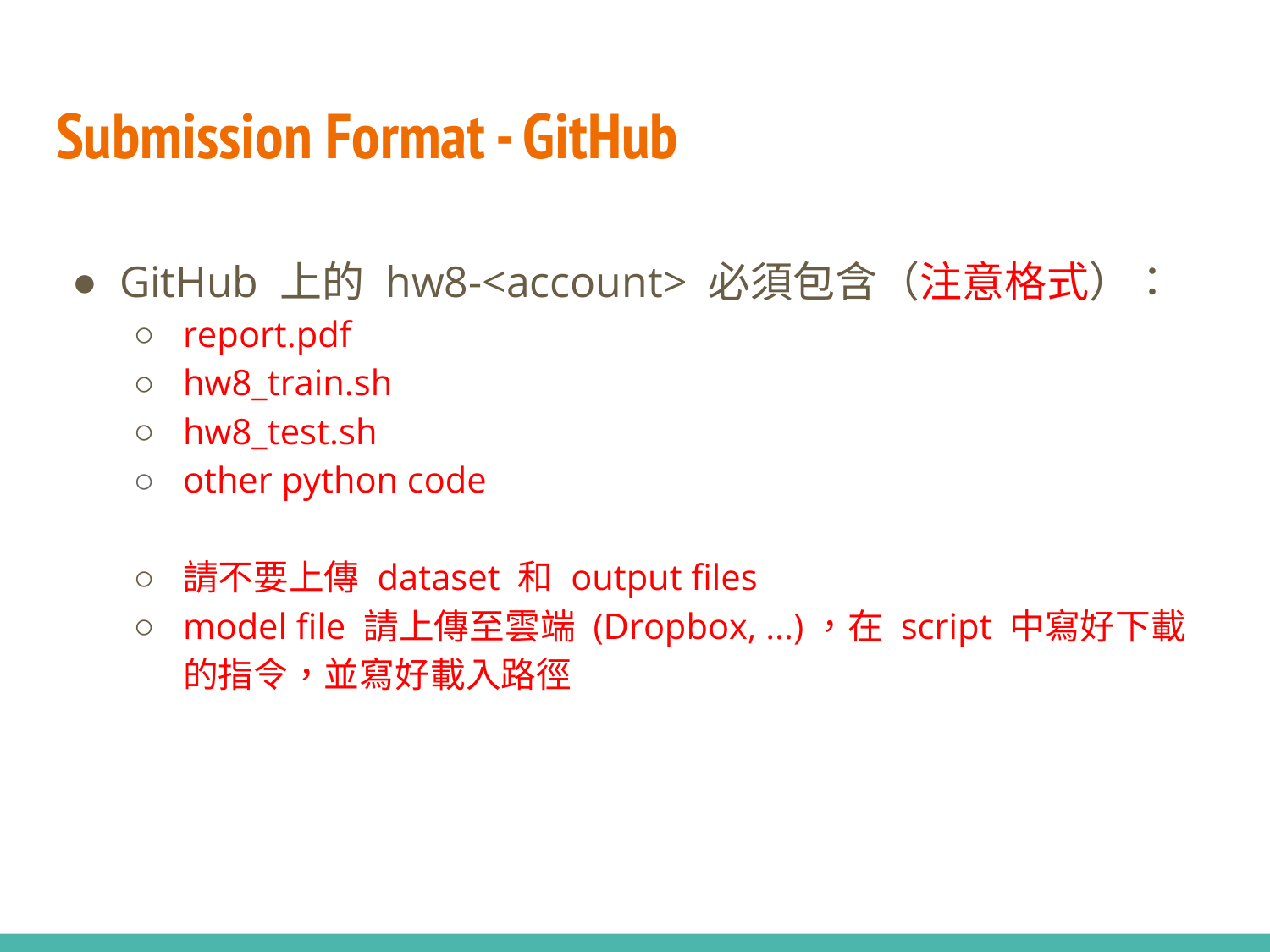

# Submission Format - GitHub
GitHub 上的 hw8-<account> 必須包含（注意格式）：
report.pdf
hw8_train.sh
hw8_test.sh
other python code
請不要上傳 dataset 和 output files
model file 請上傳至雲端 (Dropbox, ...)，在 script 中寫好下載的指令，並寫好載入路徑